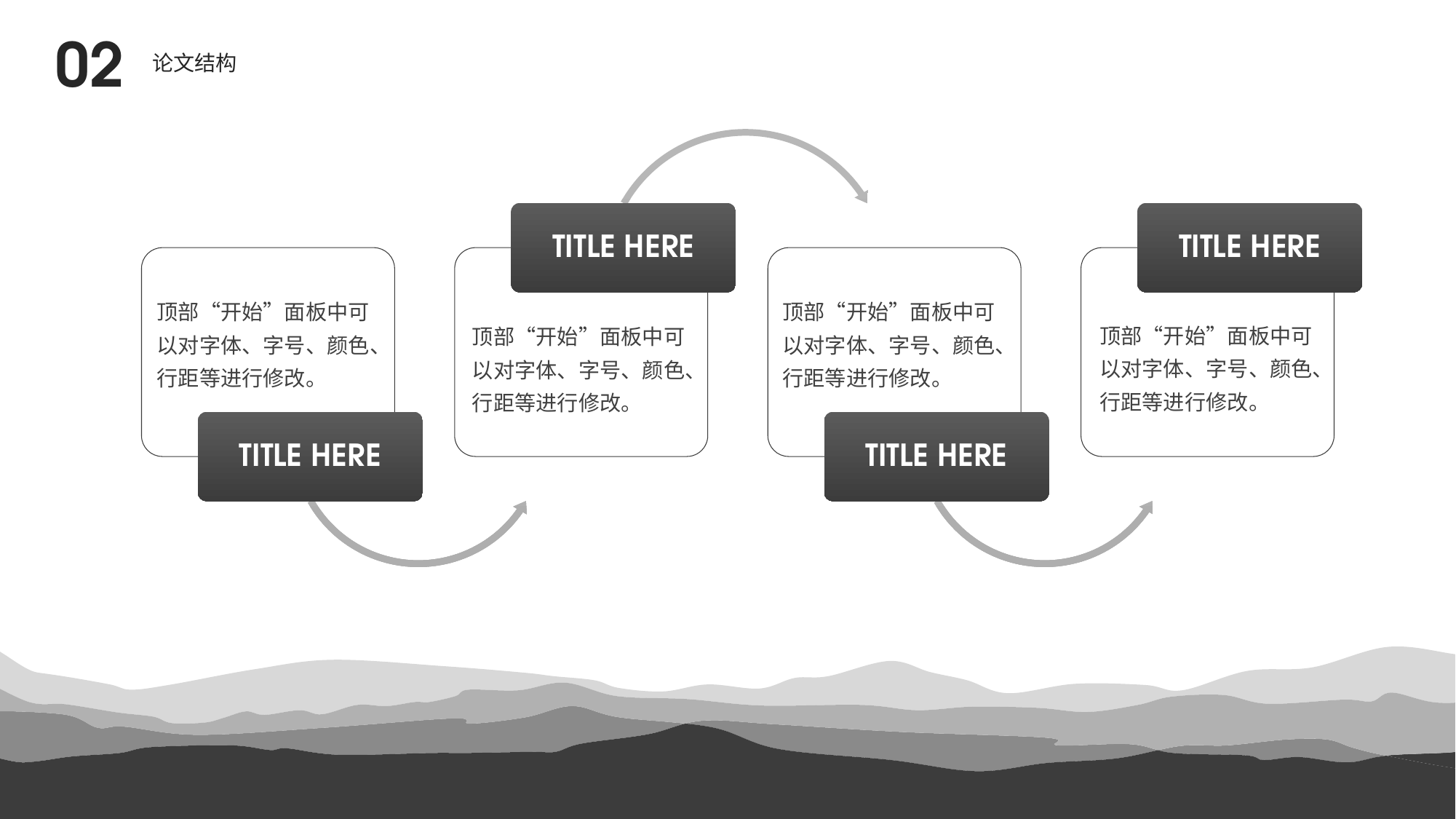

02
论文结构

TITLE HERE
TITLE HERE

顶部“开始”面板中可以对字体、字号、颜色、行距等进行修改。
顶部“开始”面板中可以对字体、字号、颜色、行距等进行修改。

顶部“开始”面板中可以对字体、字号、颜色、行距等进行修改。
顶部“开始”面板中可以对字体、字号、颜色、行距等进行修改。
TITLE HERE
TITLE HERE